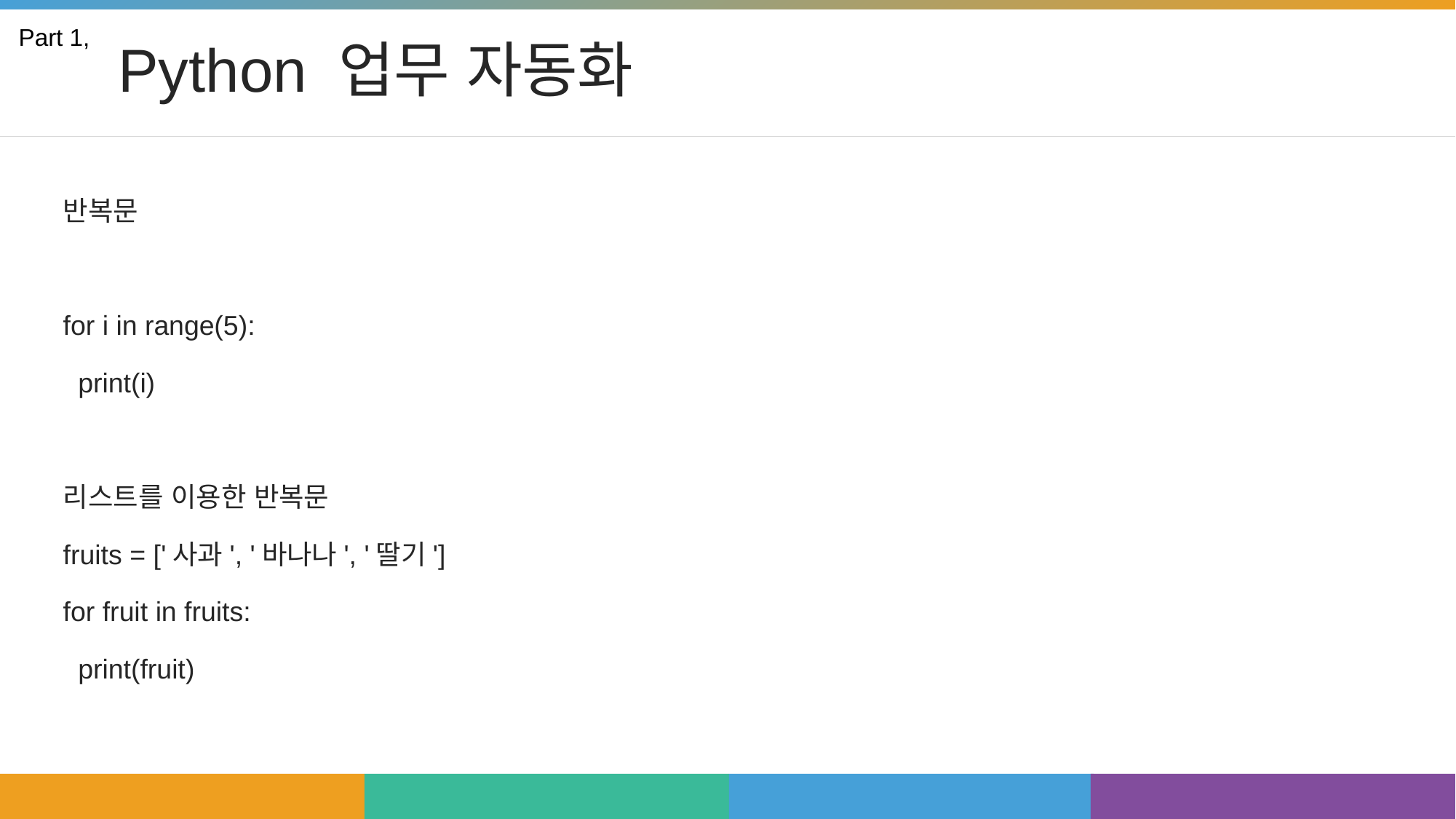

# Python 업무 자동화
Part 1,
반복문

for i in range(5):
  print(i)

리스트를 이용한 반복문
fruits = ['사과', '바나나', '딸기']
for fruit in fruits:
  print(fruit)